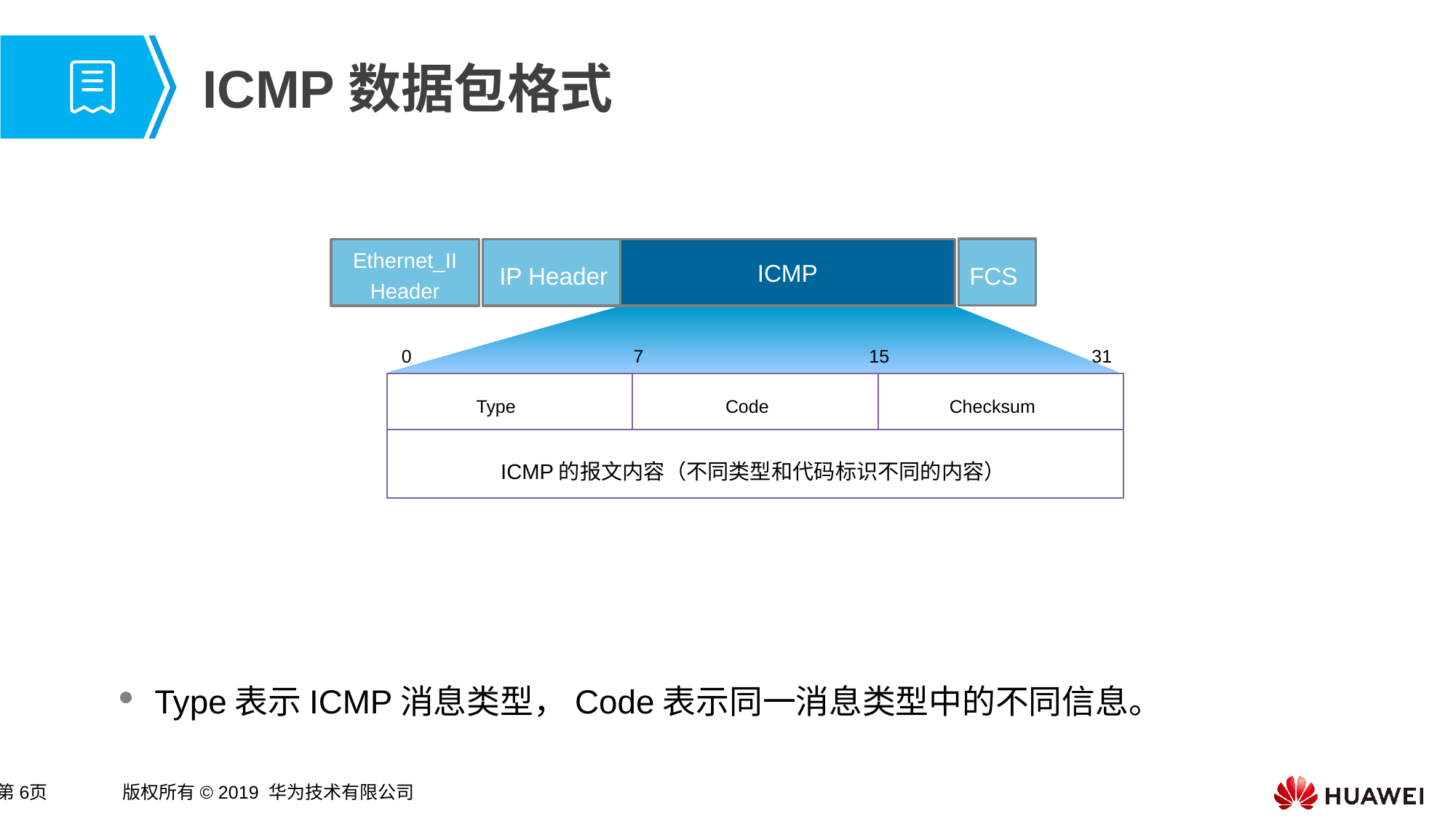

# ICMP数据包格式

Type表示ICMP消息类型，Code表示同一消息类型中的不同信息。

FCS
Ethernet_II Header
IP Header
ICMP

0
7
15
31
Type
Code
Checksum

ICMP的报文内容（不同类型和代码标识不同的内容）
|  |  |  |
| --- | --- | --- |
|  |  |  |